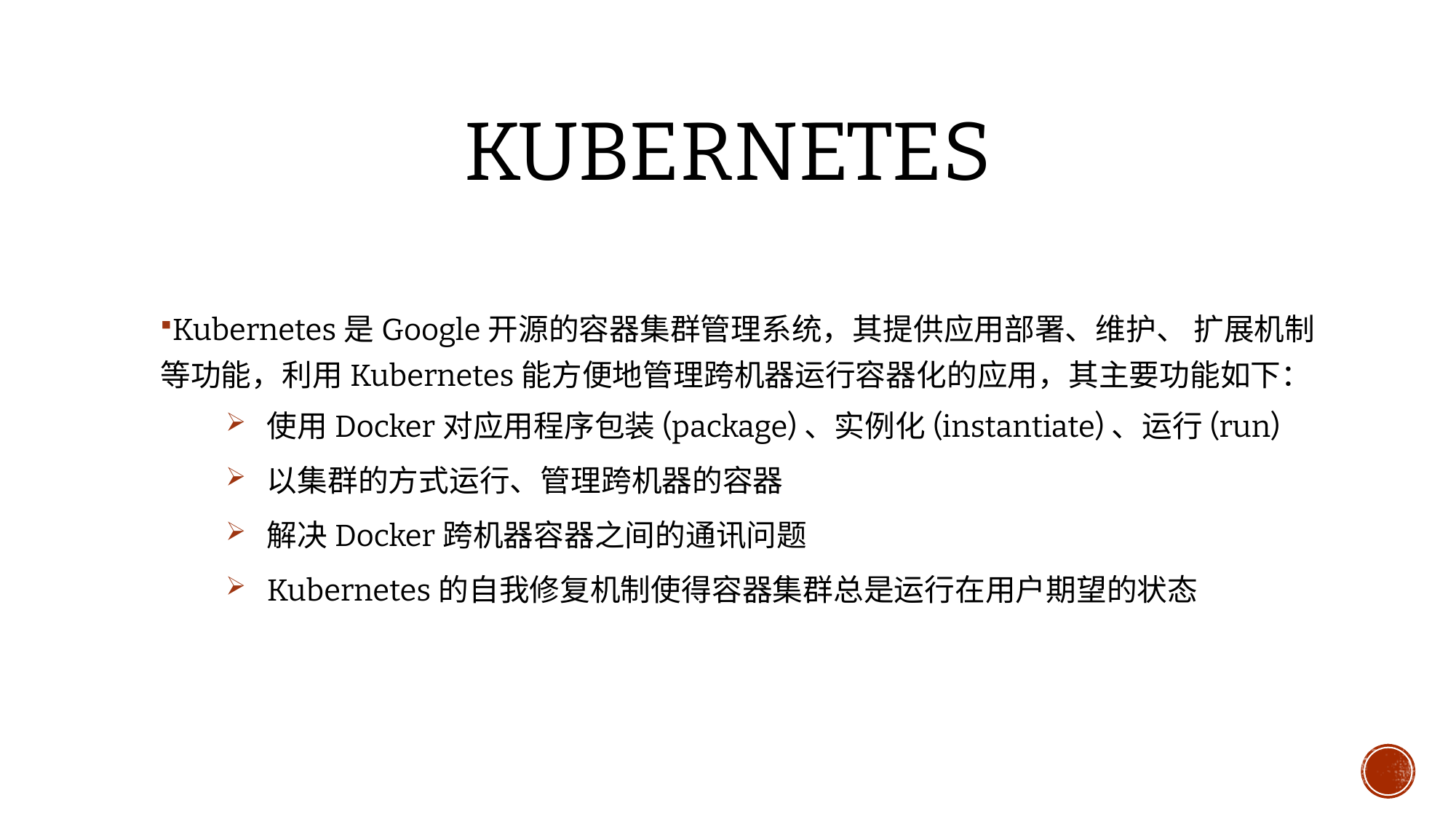

# kubernetes
Kubernetes是Google开源的容器集群管理系统，其提供应用部署、维护、 扩展机制等功能，利用Kubernetes能方便地管理跨机器运行容器化的应用，其主要功能如下：
使用Docker对应用程序包装(package)、实例化(instantiate)、运行(run)
以集群的方式运行、管理跨机器的容器
解决Docker跨机器容器之间的通讯问题
Kubernetes的自我修复机制使得容器集群总是运行在用户期望的状态